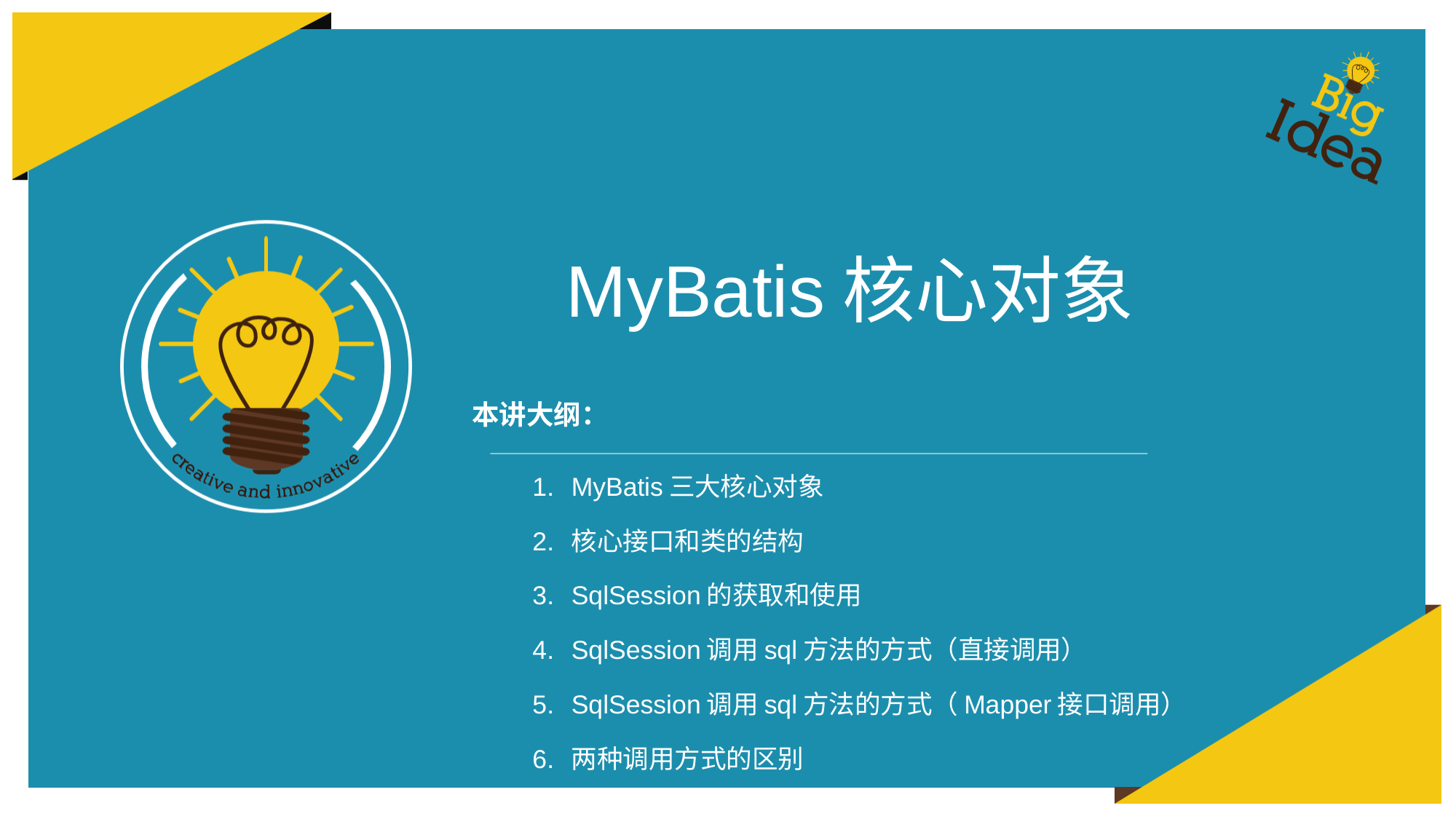

# MyBatis核心对象
本讲大纲：
MyBatis三大核心对象
核心接口和类的结构
SqlSession的获取和使用
SqlSession调用sql方法的方式（直接调用）
SqlSession调用sql方法的方式（Mapper接口调用）
两种调用方式的区别